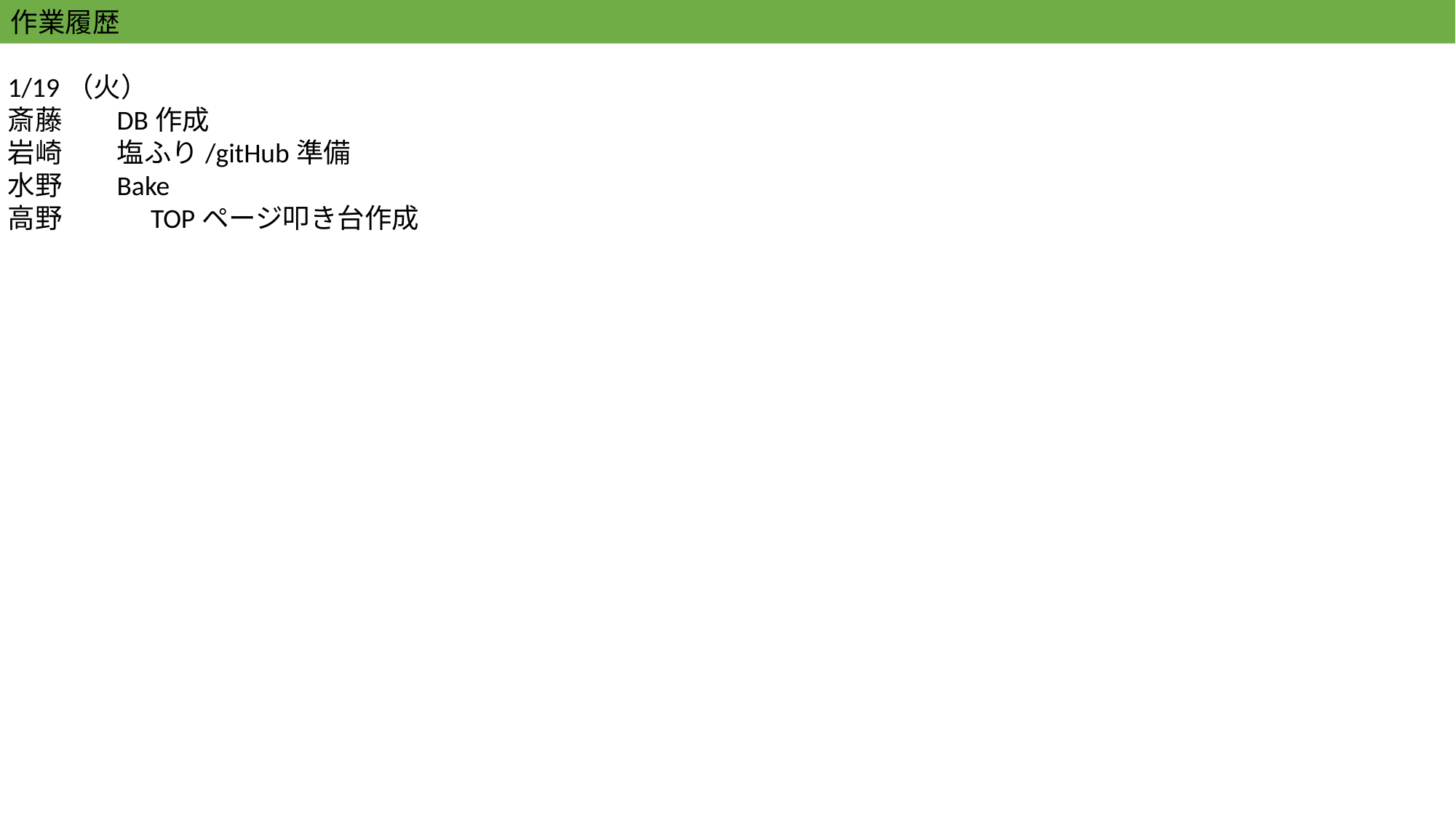

作業履歴
1/19（火）
斎藤	DB作成
岩崎	塩ふり/gitHub準備
水野	Bake
高野　　　TOPページ叩き台作成